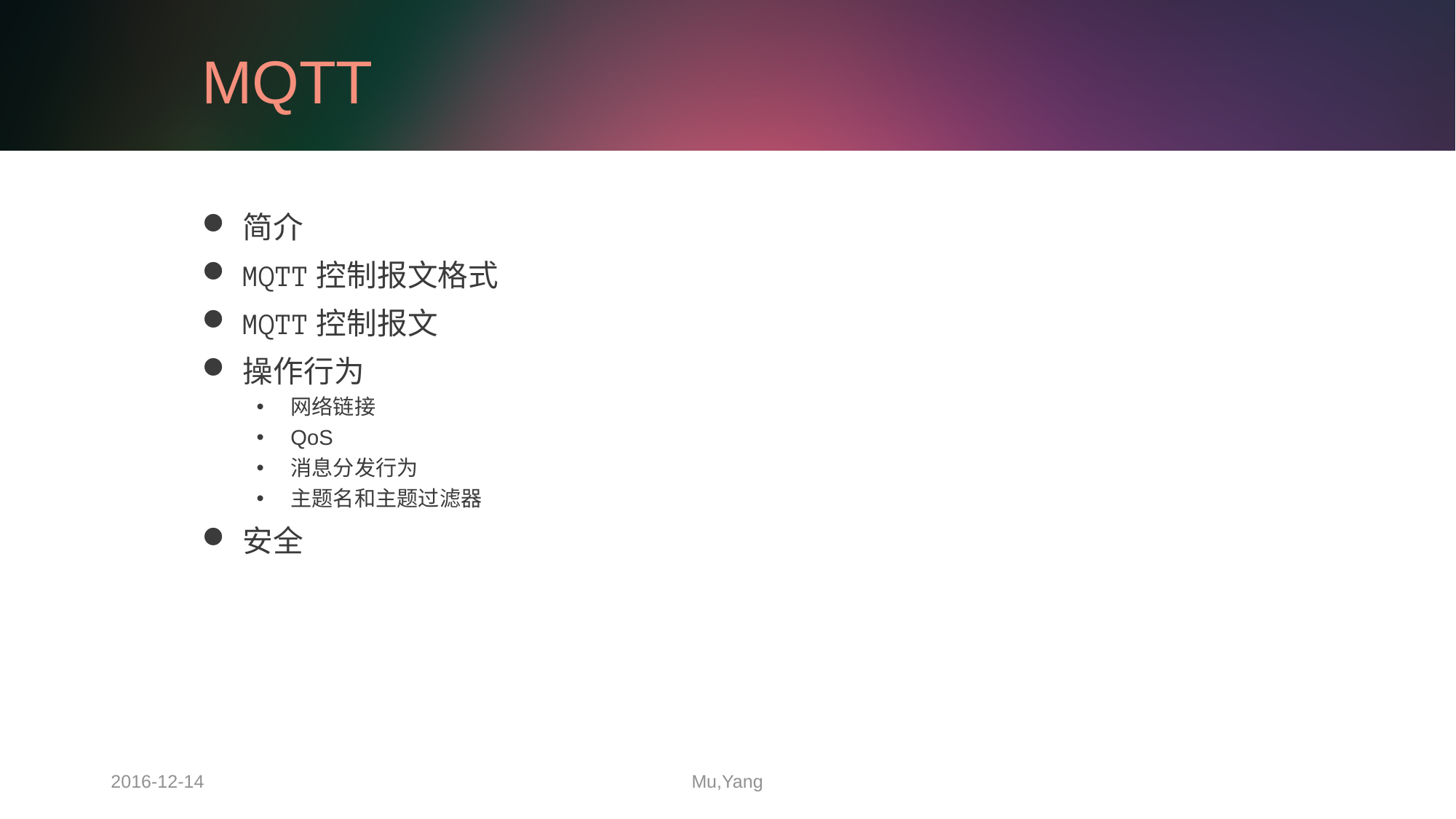

# MQTT
简介
MQTT控制报文格式
MQTT控制报文
操作行为
网络链接
QoS
消息分发行为
主题名和主题过滤器
安全
2016-12-14
Mu,Yang
3